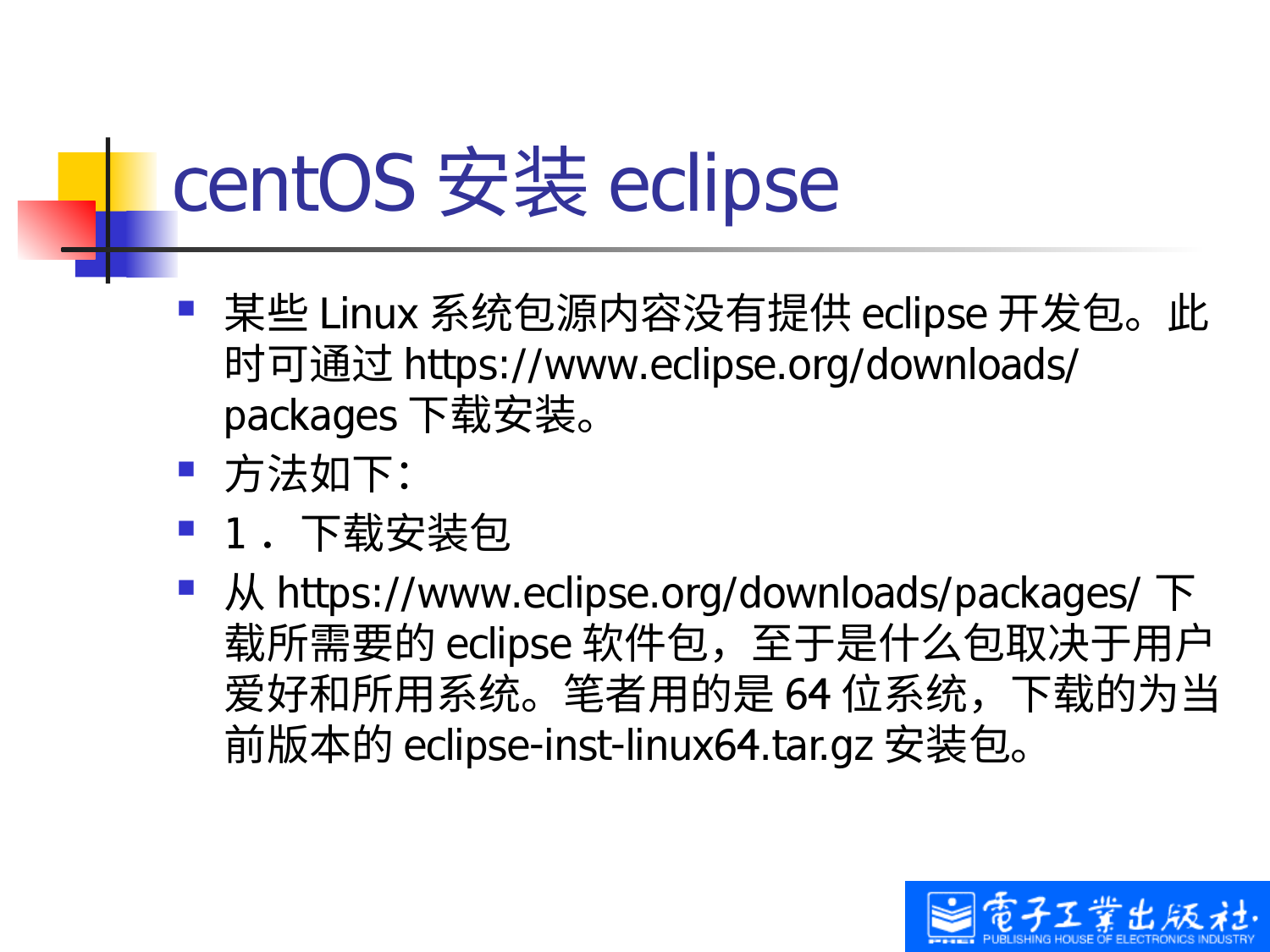

# centOS安装eclipse
某些Linux系统包源内容没有提供eclipse开发包。此时可通过https://www.eclipse.org/downloads/packages下载安装。
方法如下：
1．下载安装包
从https://www.eclipse.org/downloads/packages/下载所需要的eclipse软件包，至于是什么包取决于用户爱好和所用系统。笔者用的是64位系统，下载的为当前版本的eclipse-inst-linux64.tar.gz安装包。